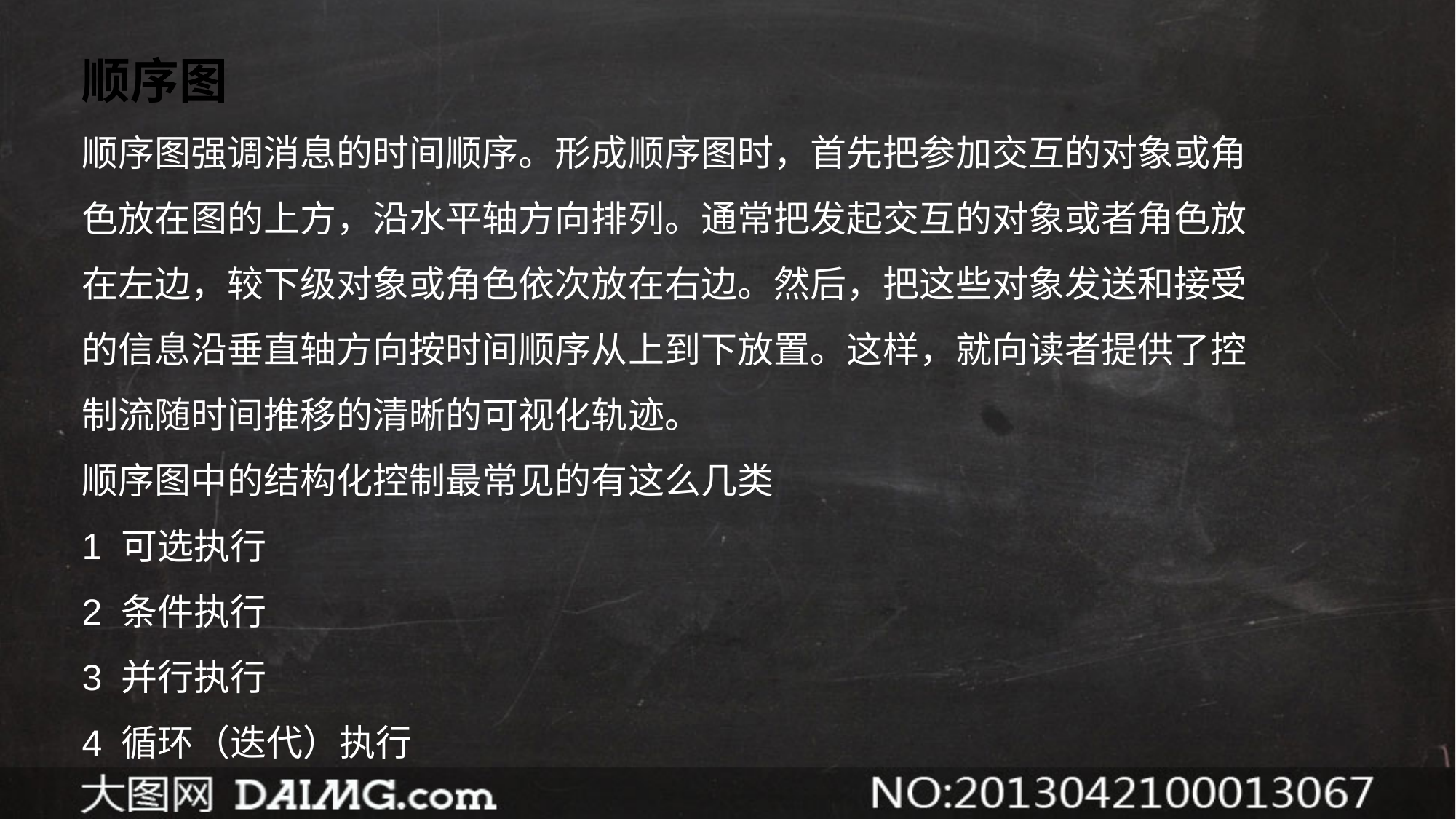

顺序图
顺序图强调消息的时间顺序。形成顺序图时，首先把参加交互的对象或角色放在图的上方，沿水平轴方向排列。通常把发起交互的对象或者角色放在左边，较下级对象或角色依次放在右边。然后，把这些对象发送和接受的信息沿垂直轴方向按时间顺序从上到下放置。这样，就向读者提供了控制流随时间推移的清晰的可视化轨迹。
顺序图中的结构化控制最常见的有这么几类
1 可选执行
2 条件执行
3 并行执行
4 循环（迭代）执行